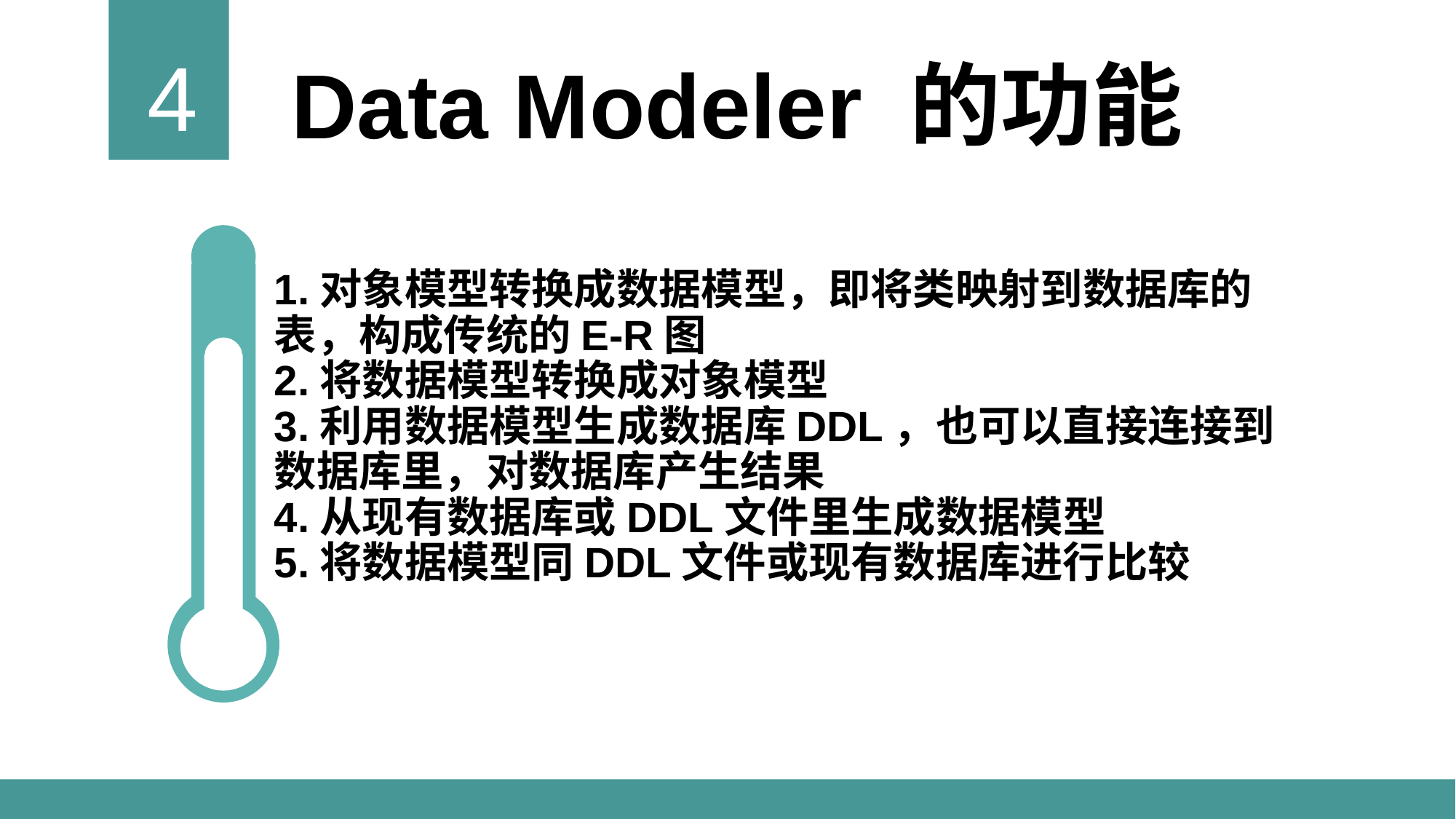

4
Data Modeler 的功能

1.对象模型转换成数据模型，即将类映射到数据库的表，构成传统的E-R图
2.将数据模型转换成对象模型
3.利用数据模型生成数据库DDL，也可以直接连接到数据库里，对数据库产生结果
4.从现有数据库或DDL文件里生成数据模型
5.将数据模型同DDL文件或现有数据库进行比较